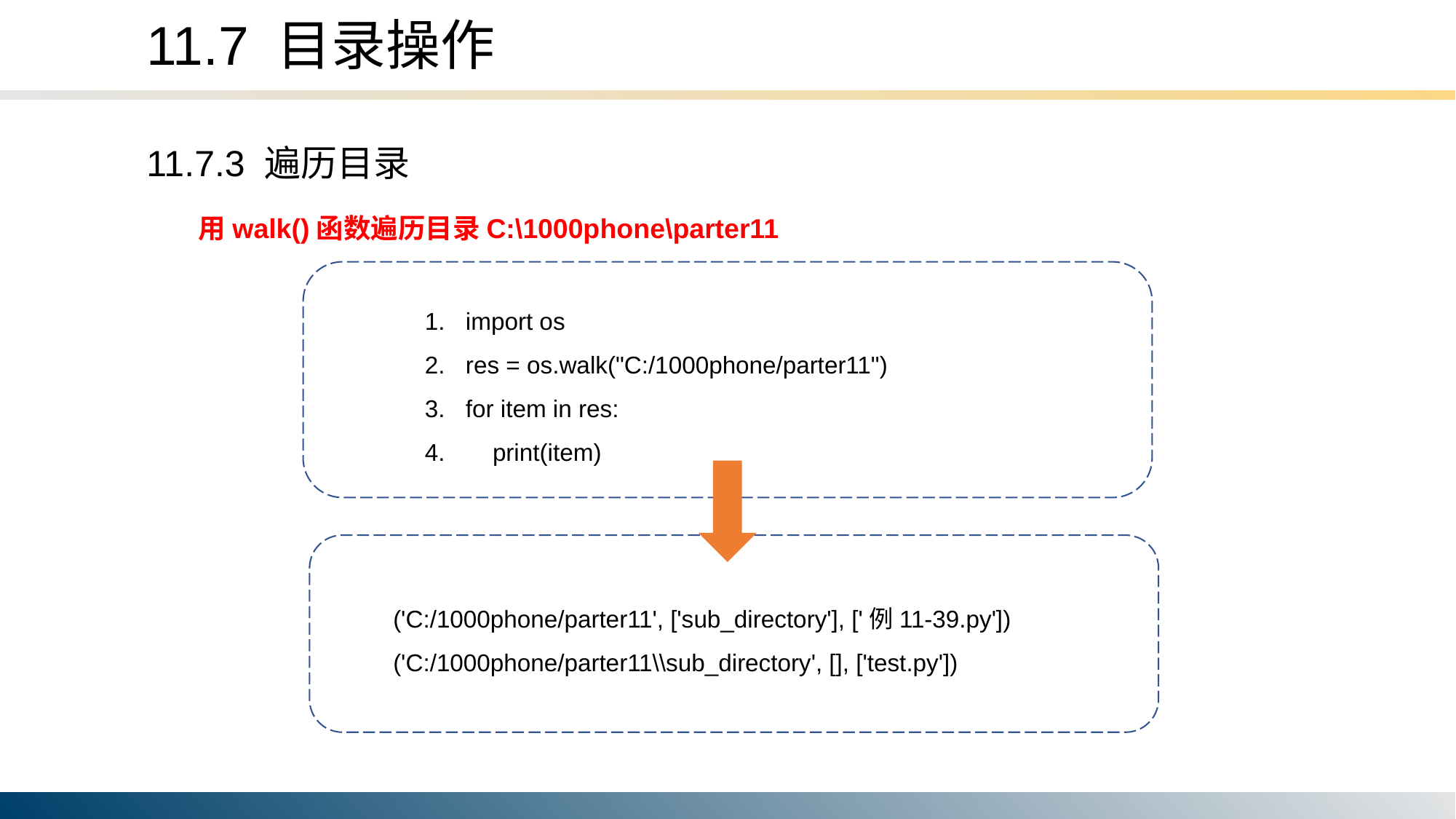

11.7 目录操作
11.7.3 遍历目录
用walk()函数遍历目录C:\1000phone\parter11

import os
res = os.walk("C:/1000phone/parter11")
for item in res:
    print(item)

('C:/1000phone/parter11', ['sub_directory'], ['例11-39.py'])
('C:/1000phone/parter11\\sub_directory', [], ['test.py'])